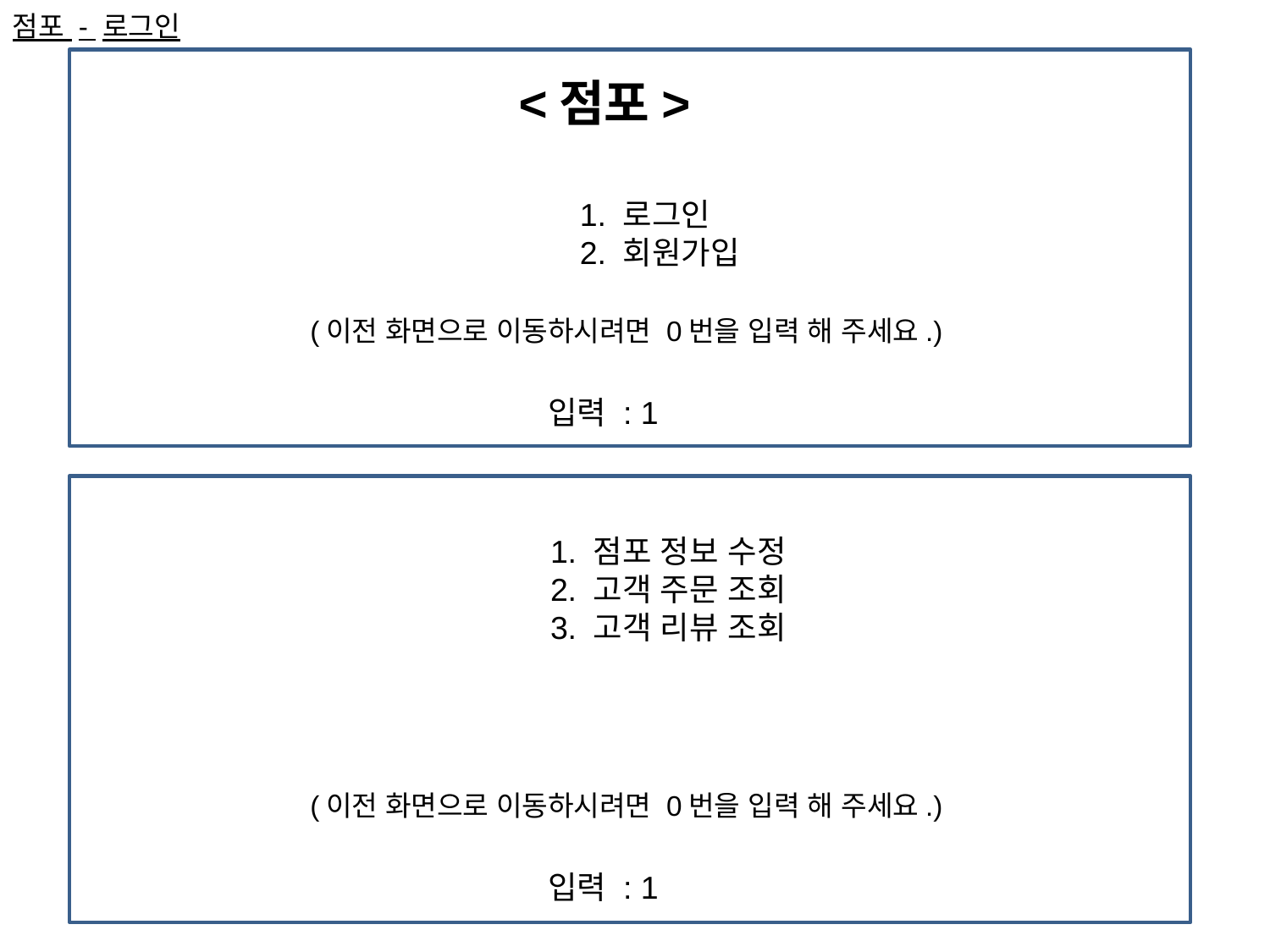

점포 - 로그인

<점포>
				1. 로그인
				2. 회원가입
(이전 화면으로 이동하시려면 0번을 입력 해 주세요.)
입력 : 1

				1. 점포 정보 수정
				2. 고객 주문 조회
				3. 고객 리뷰 조회
(이전 화면으로 이동하시려면 0번을 입력 해 주세요.)
입력 : 1